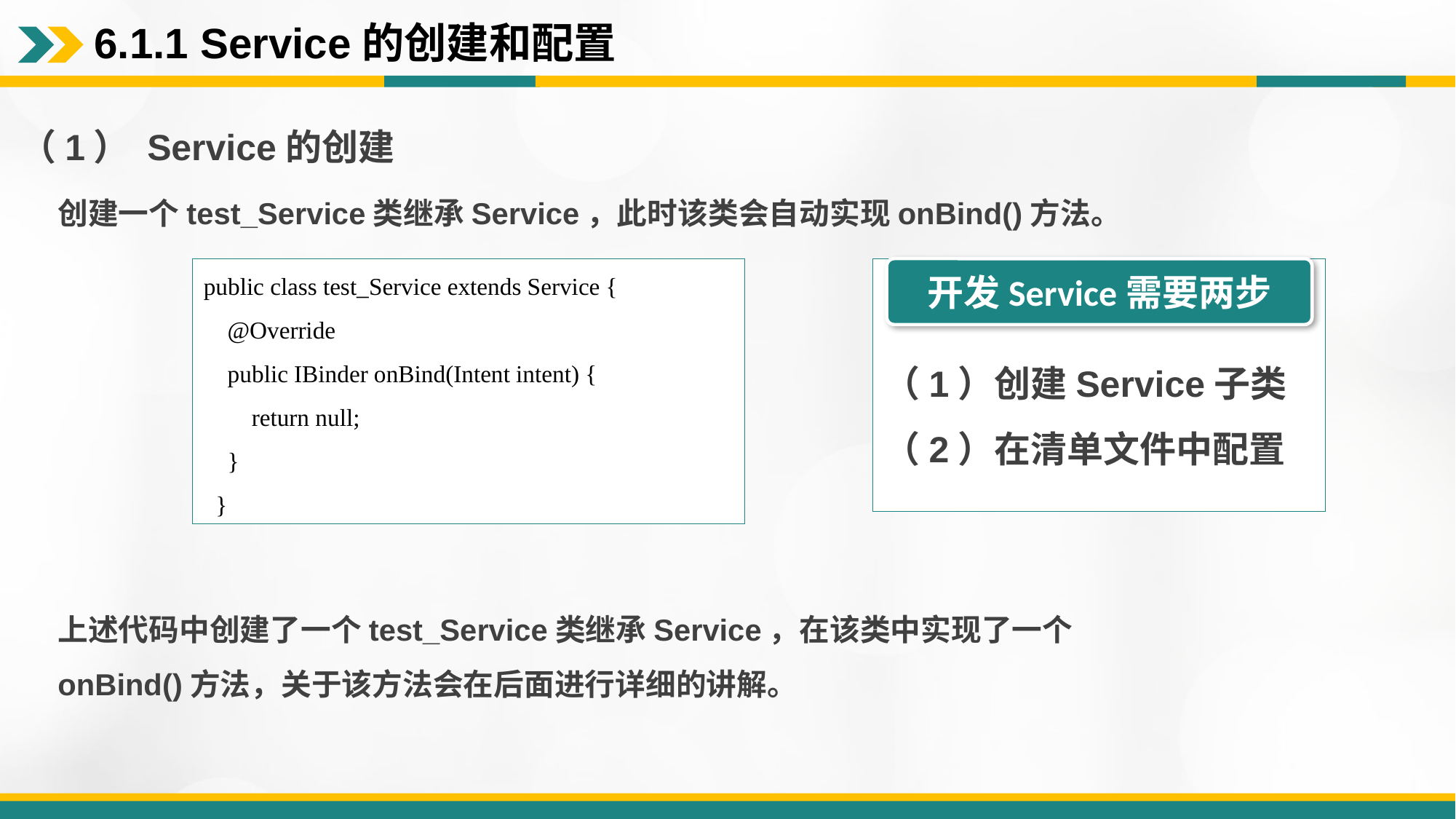

# 6.1.1 Service的创建和配置
（1） Service的创建
创建一个test_Service类继承Service，此时该类会自动实现onBind()方法。

public class test_Service extends Service {
    @Override
    public IBinder onBind(Intent intent) {
        return null;
    }
  }

（1）创建Service子类
（2）在清单文件中配置

开发Service需要两步
上述代码中创建了一个test_Service类继承Service，在该类中实现了一个onBind()方法，关于该方法会在后面进行详细的讲解。